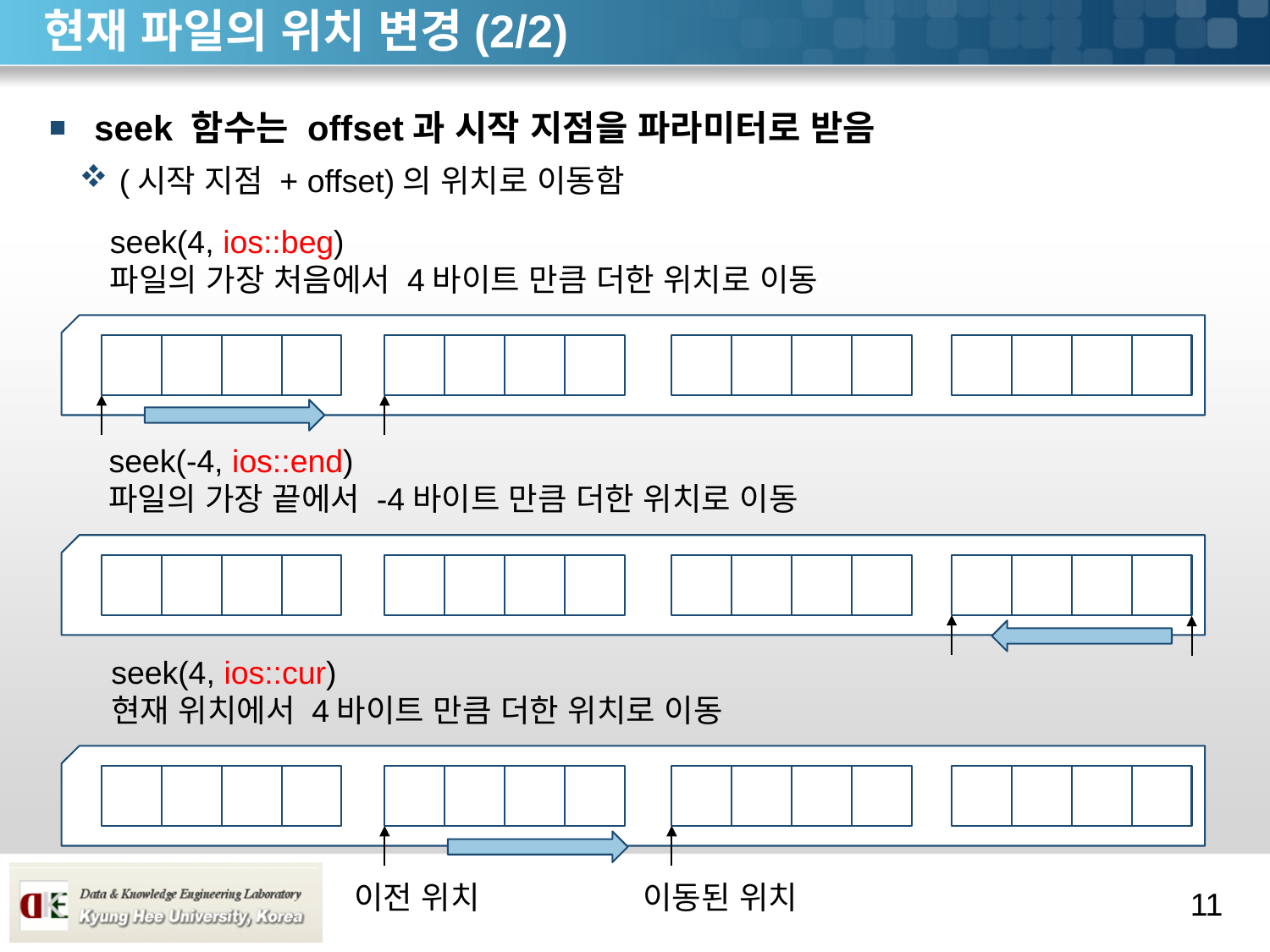

# 현재 파일의 위치 변경(2/2)
seek 함수는 offset과 시작 지점을 파라미터로 받음
(시작 지점 + offset)의 위치로 이동함
seek(4, ios::beg)
파일의 가장 처음에서 4바이트 만큼 더한 위치로 이동

seek(-4, ios::end)
파일의 가장 끝에서 -4바이트 만큼 더한 위치로 이동

seek(4, ios::cur)
현재 위치에서 4바이트 만큼 더한 위치로 이동

이전 위치
이동된 위치